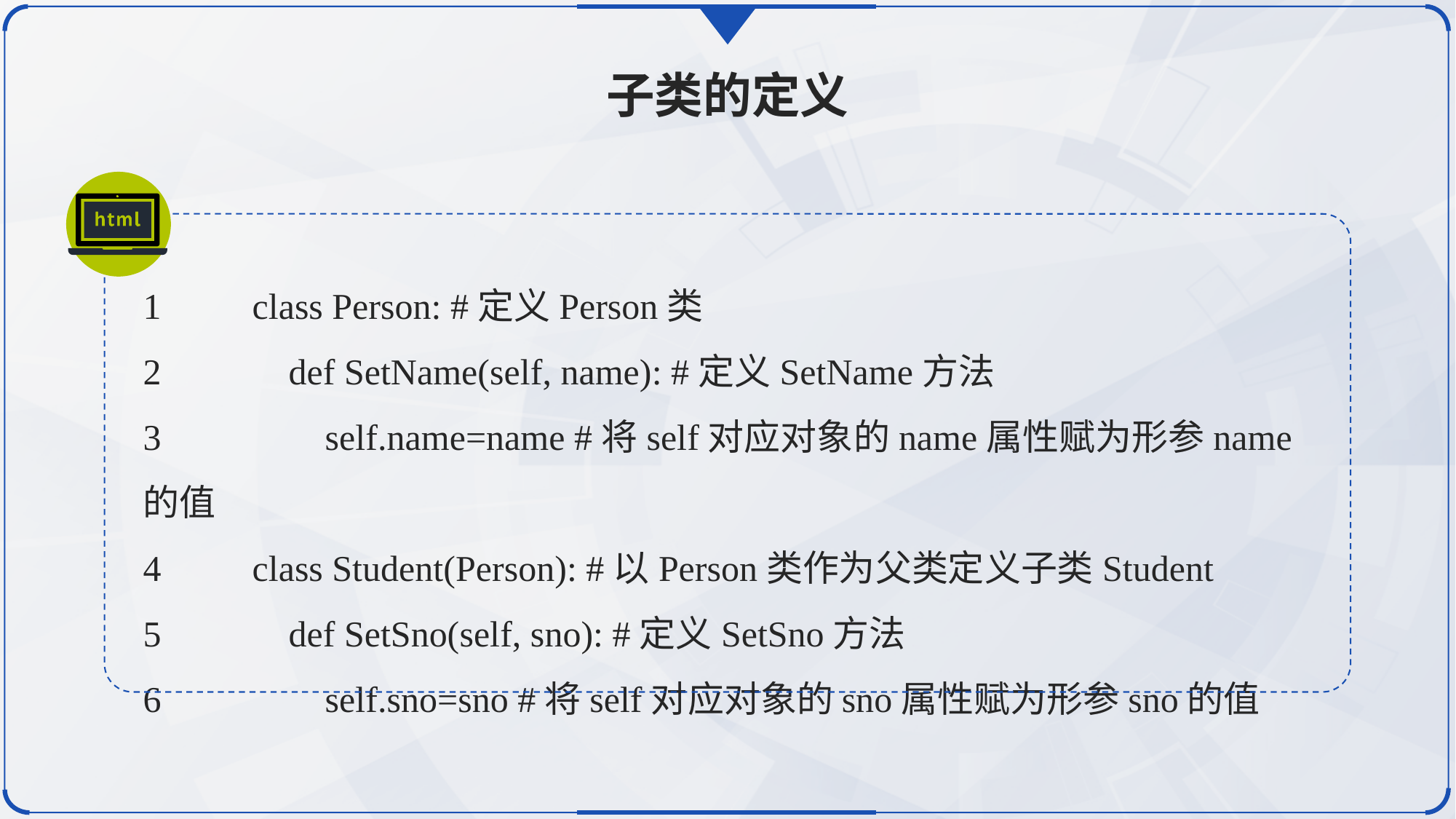

子类的定义

1	class Person: #定义Person类
2	    def SetName(self, name): #定义SetName方法
3	        self.name=name #将self对应对象的name属性赋为形参name的值
4	class Student(Person): #以Person类作为父类定义子类Student
5	    def SetSno(self, sno): #定义SetSno方法
6	        self.sno=sno #将self对应对象的sno属性赋为形参sno的值